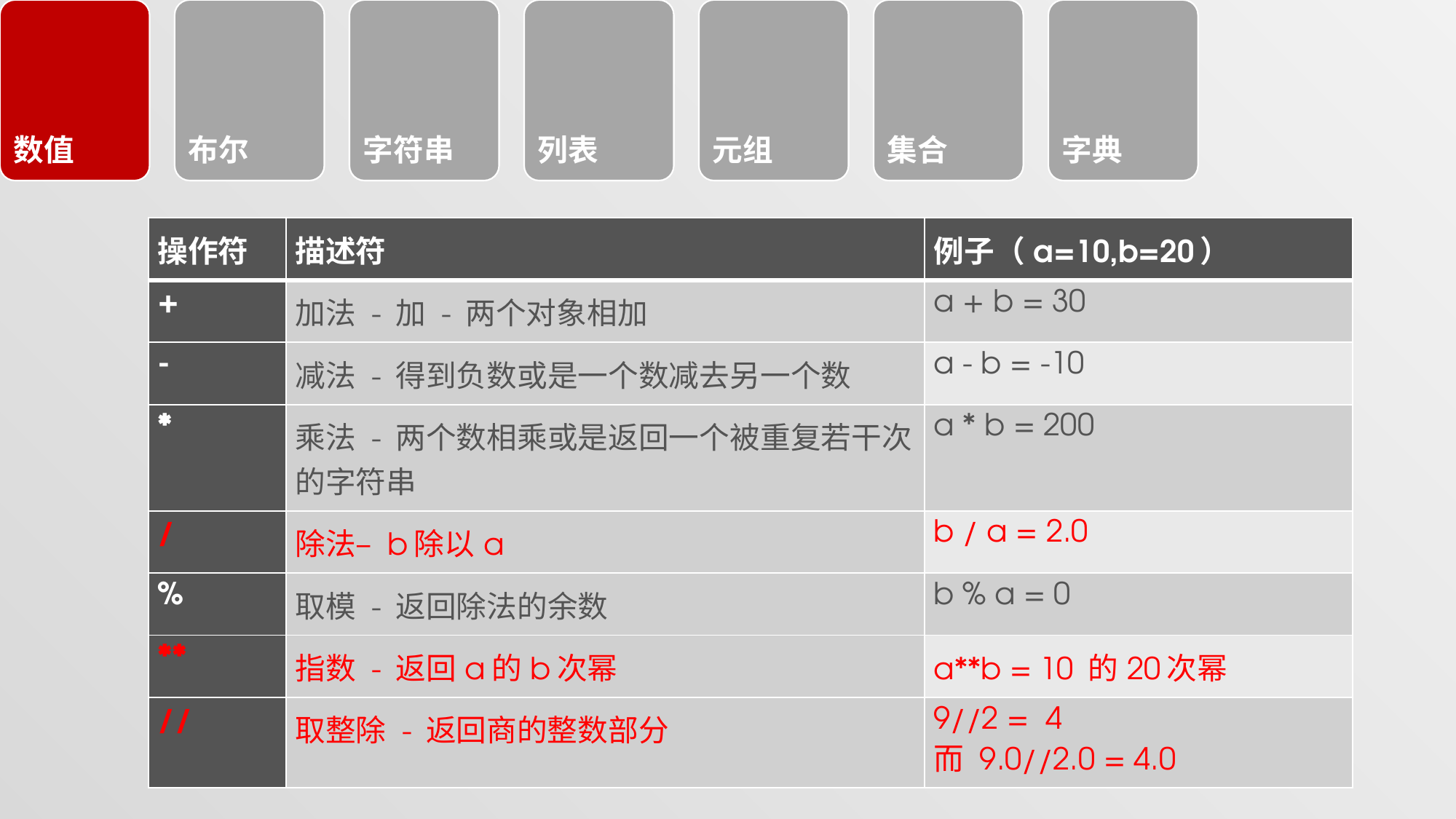

数值
布尔
字符串
列表
元组
集合
字典
#
| 操作符 | 描述符 | 例子（a=10,b=20） |
| --- | --- | --- |
| + | 加法 - 加 - 两个对象相加 | a + b = 30 |
| - | 减法 - 得到负数或是一个数减去另一个数 | a - b = -10 |
| \* | 乘法 - 两个数相乘或是返回一个被重复若干次的字符串 | a \* b = 200 |
| / | 除法– b除以a | b / a = 2.0 |
| % | 取模 - 返回除法的余数 | b % a = 0 |
| \*\* | 指数 - 返回a的b次幂 | a\*\*b = 10 的20次幂 |
| // | 取整除 - 返回商的整数部分 | 9//2 =  4 而 9.0//2.0 = 4.0 |